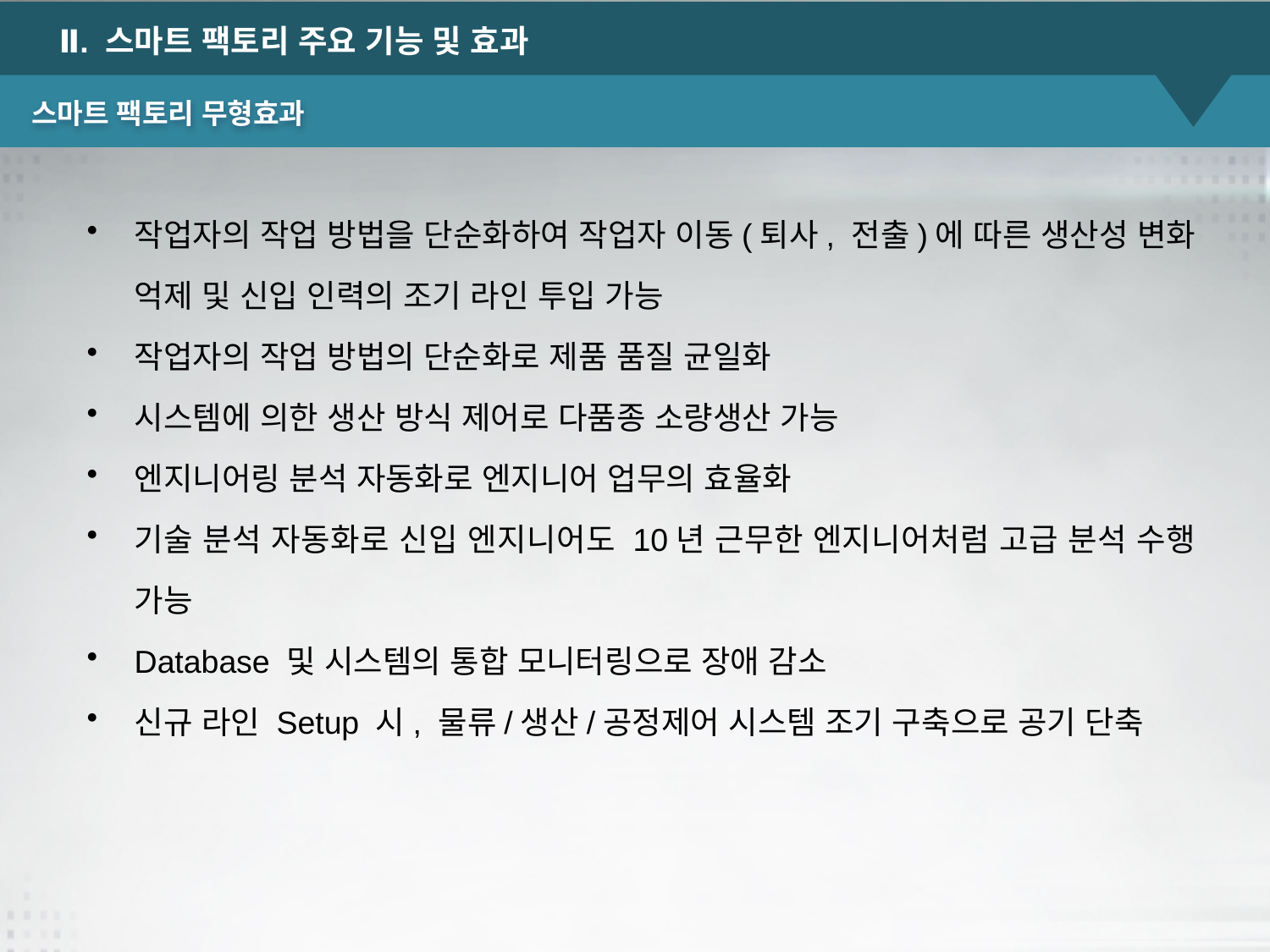

Ⅱ. 스마트 팩토리 주요 기능 및 효과
# 스마트 팩토리 무형효과
작업자의 작업 방법을 단순화하여 작업자 이동(퇴사, 전출)에 따른 생산성 변화 억제 및 신입 인력의 조기 라인 투입 가능
작업자의 작업 방법의 단순화로 제품 품질 균일화
시스템에 의한 생산 방식 제어로 다품종 소량생산 가능
엔지니어링 분석 자동화로 엔지니어 업무의 효율화
기술 분석 자동화로 신입 엔지니어도 10년 근무한 엔지니어처럼 고급 분석 수행 가능
Database 및 시스템의 통합 모니터링으로 장애 감소
신규 라인 Setup 시, 물류/생산/공정제어 시스템 조기 구축으로 공기 단축